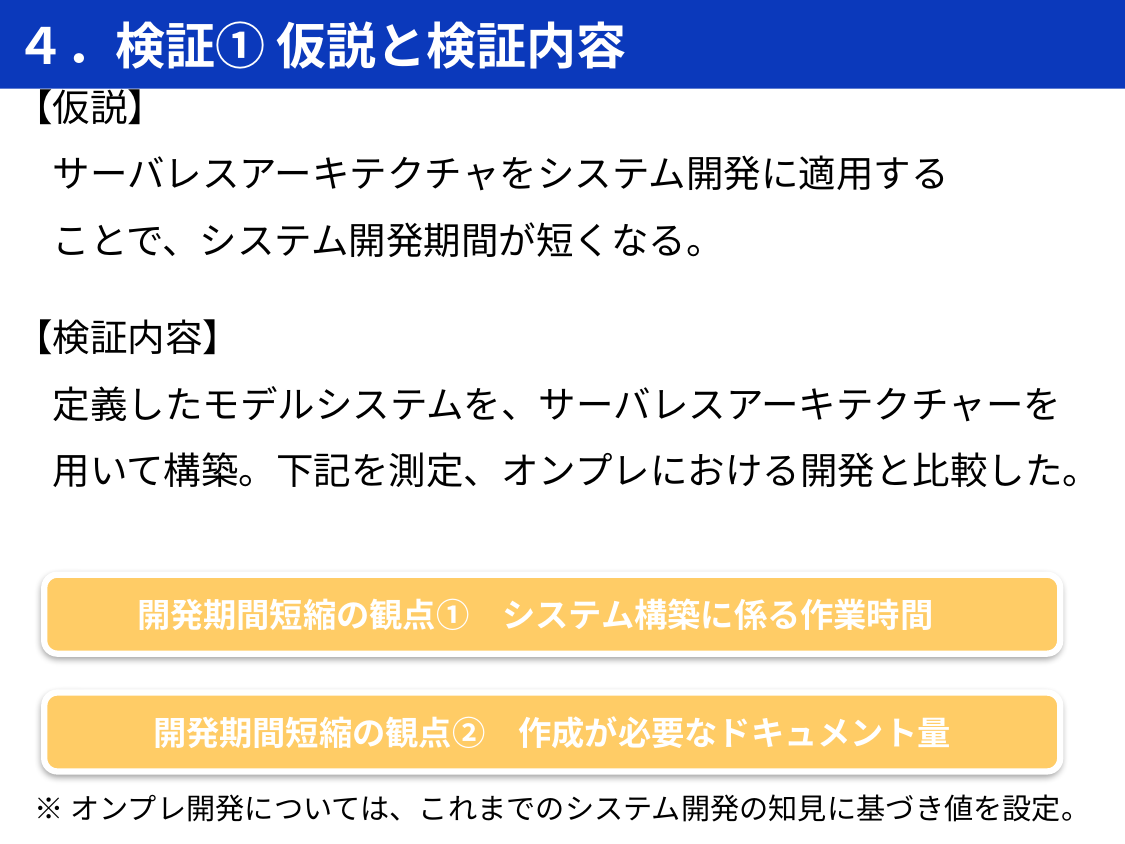

# ４．検証① 仮説と検証内容
【仮説】
　サーバレスアーキテクチャをシステム開発に適用する
　ことで、システム開発期間が短くなる。
【検証内容】
　定義したモデルシステムを、サーバレスアーキテクチャーを
　用いて構築。下記を測定、オンプレにおける開発と比較した。

開発期間短縮の観点①　システム構築に係る作業時間
開発期間短縮の観点②　作成が必要なドキュメント量
※オンプレ開発については、これまでのシステム開発の知見に基づき値を設定。